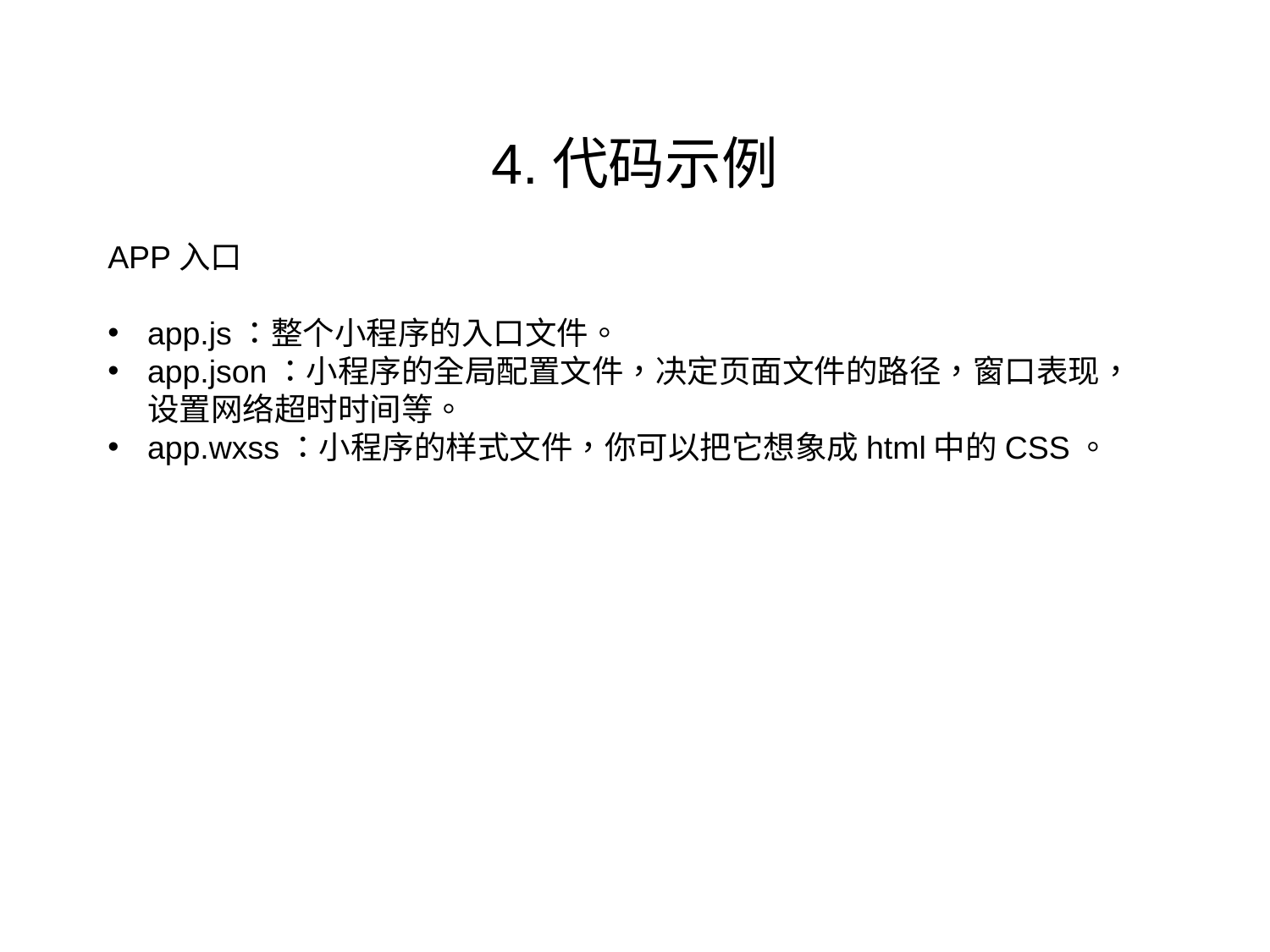

# 4.代码示例
APP入口

app.js：整个小程序的入口文件。
app.json：小程序的全局配置文件，决定页面文件的路径，窗口表现，设置网络超时时间等。
app.wxss：小程序的样式文件，你可以把它想象成html中的CSS。